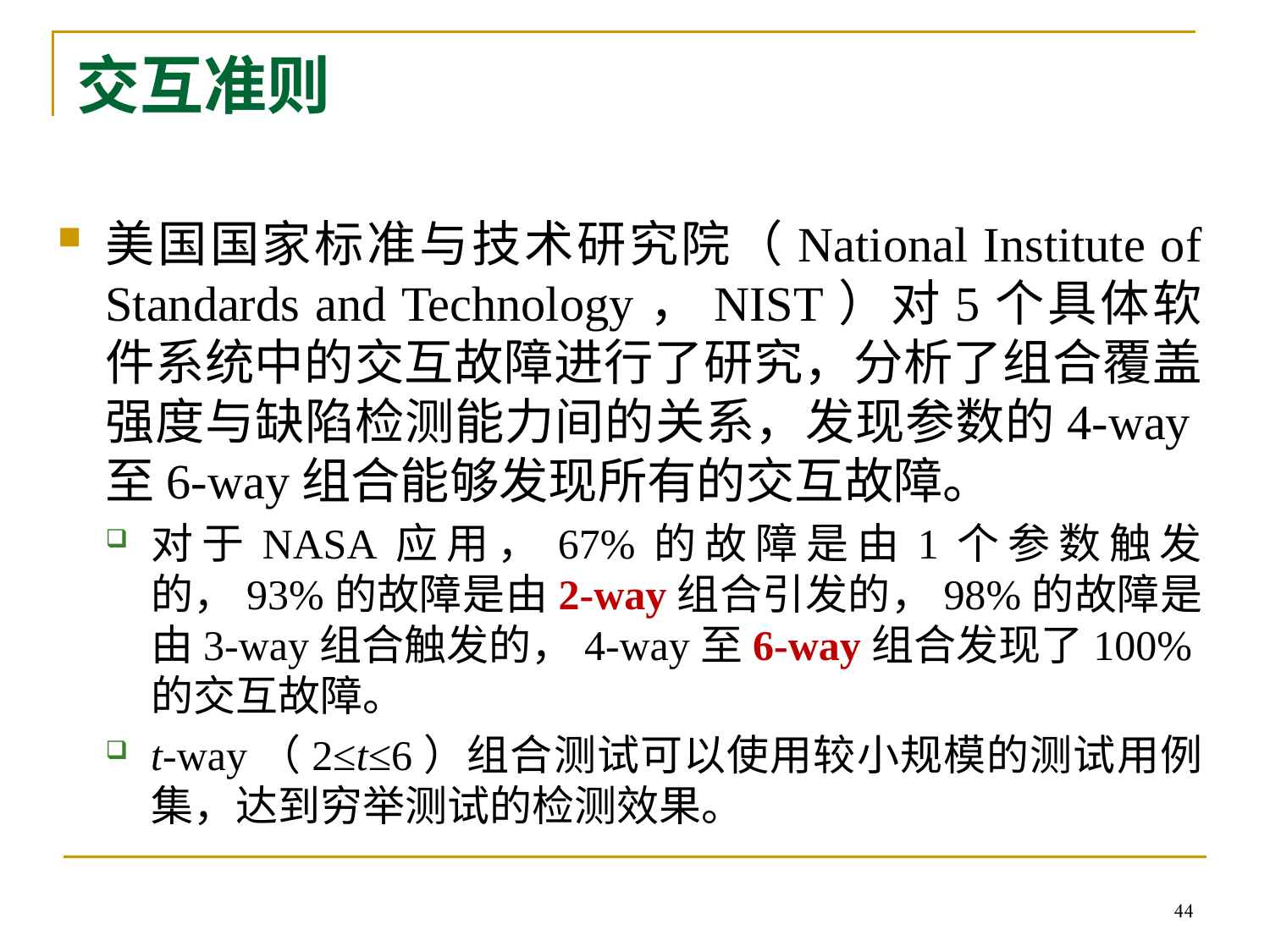

# 交互准则
美国国家标准与技术研究院（National Institute of Standards and Technology，NIST）对5个具体软件系统中的交互故障进行了研究，分析了组合覆盖强度与缺陷检测能力间的关系，发现参数的4-way至6-way组合能够发现所有的交互故障。
对于NASA应用，67%的故障是由1个参数触发的，93%的故障是由2-way组合引发的，98%的故障是由3-way组合触发的，4-way至6-way组合发现了100%的交互故障。
t-way（2≤t≤6）组合测试可以使用较小规模的测试用例集，达到穷举测试的检测效果。
44